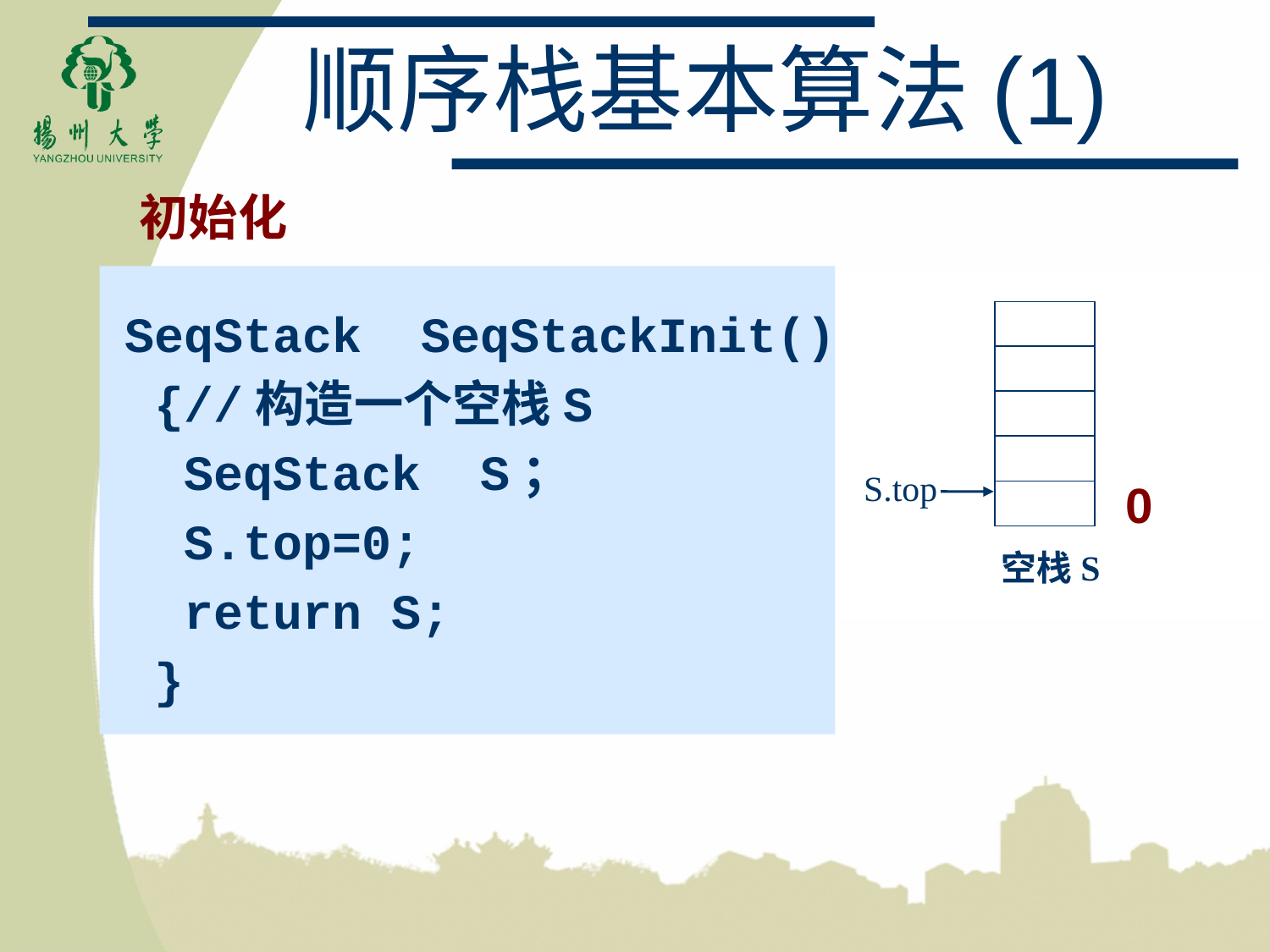

# 顺序栈基本算法(1)
初始化

SeqStack  SeqStackInit()
 {//构造一个空栈S
  SeqStack  S；
  S.top=0;
  return S;
 }

S.top

空栈S
0